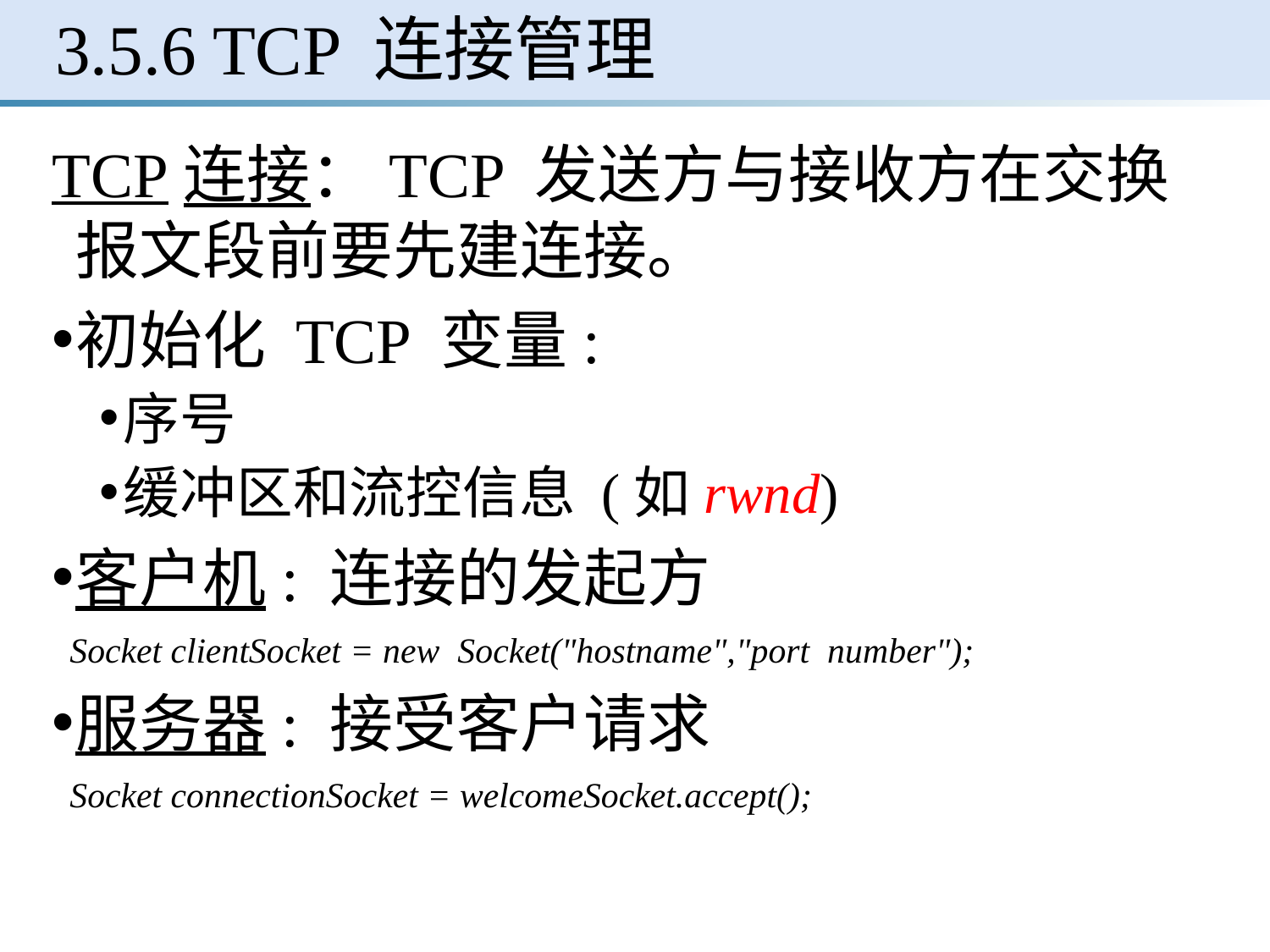

# 3.5.6 TCP 连接管理
TCP连接：TCP 发送方与接收方在交换报文段前要先建连接。
初始化 TCP 变量:
序号
缓冲区和流控信息 (如rwnd)
客户机: 连接的发起方
  Socket clientSocket = new  Socket("hostname","port  number");
服务器: 接受客户请求
  Socket connectionSocket = welcomeSocket.accept();